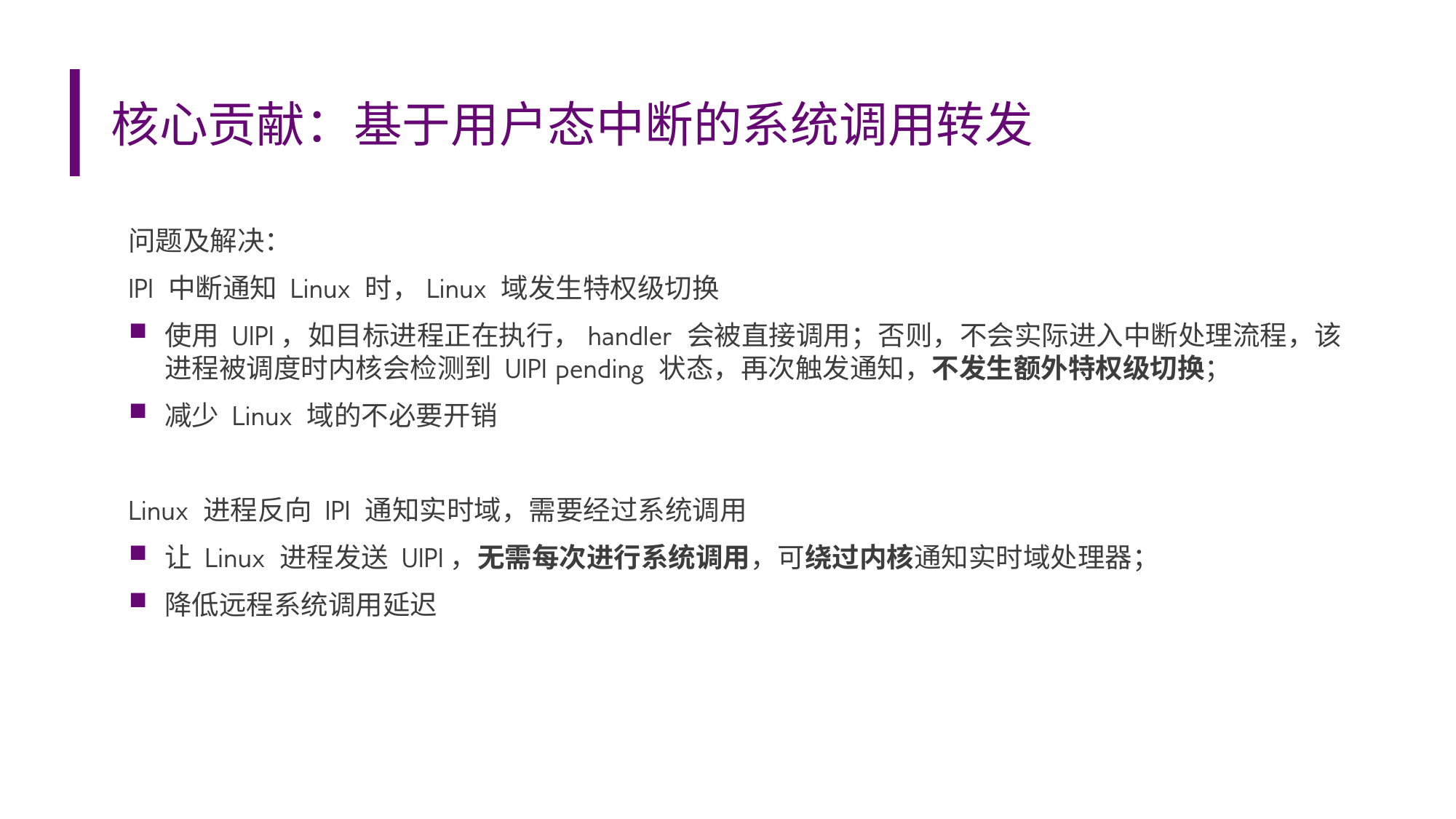

# 核心贡献：基于用户态中断的系统调用转发
问题及解决：
IPI 中断通知 Linux 时，Linux 域发生特权级切换
使用 UIPI，如目标进程正在执行，handler 会被直接调用；否则，不会实际进入中断处理流程，该进程被调度时内核会检测到 UIPI pending 状态，再次触发通知，不发生额外特权级切换；
减少 Linux 域的不必要开销

Linux 进程反向 IPI 通知实时域，需要经过系统调用
让 Linux 进程发送 UIPI，无需每次进行系统调用，可绕过内核通知实时域处理器；
降低远程系统调用延迟